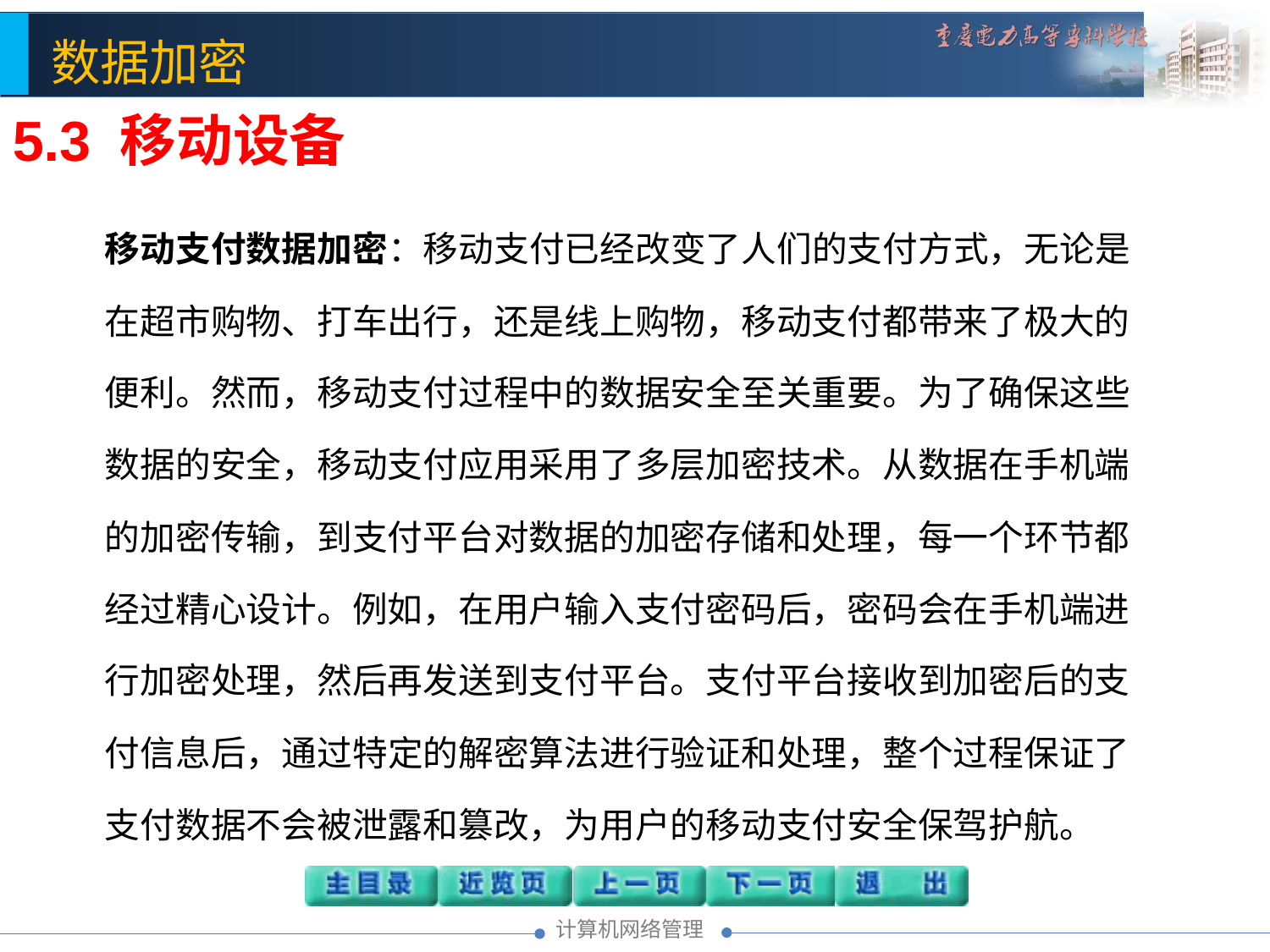

5.3 移动设备
移动支付数据加密：移动支付已经改变了人们的支付方式，无论是在超市购物、打车出行，还是线上购物，移动支付都带来了极大的便利。然而，移动支付过程中的数据安全至关重要。为了确保这些数据的安全，移动支付应用采用了多层加密技术。从数据在手机端的加密传输，到支付平台对数据的加密存储和处理，每一个环节都经过精心设计。例如，在用户输入支付密码后，密码会在手机端进行加密处理，然后再发送到支付平台。支付平台接收到加密后的支付信息后，通过特定的解密算法进行验证和处理，整个过程保证了支付数据不会被泄露和篡改，为用户的移动支付安全保驾护航。